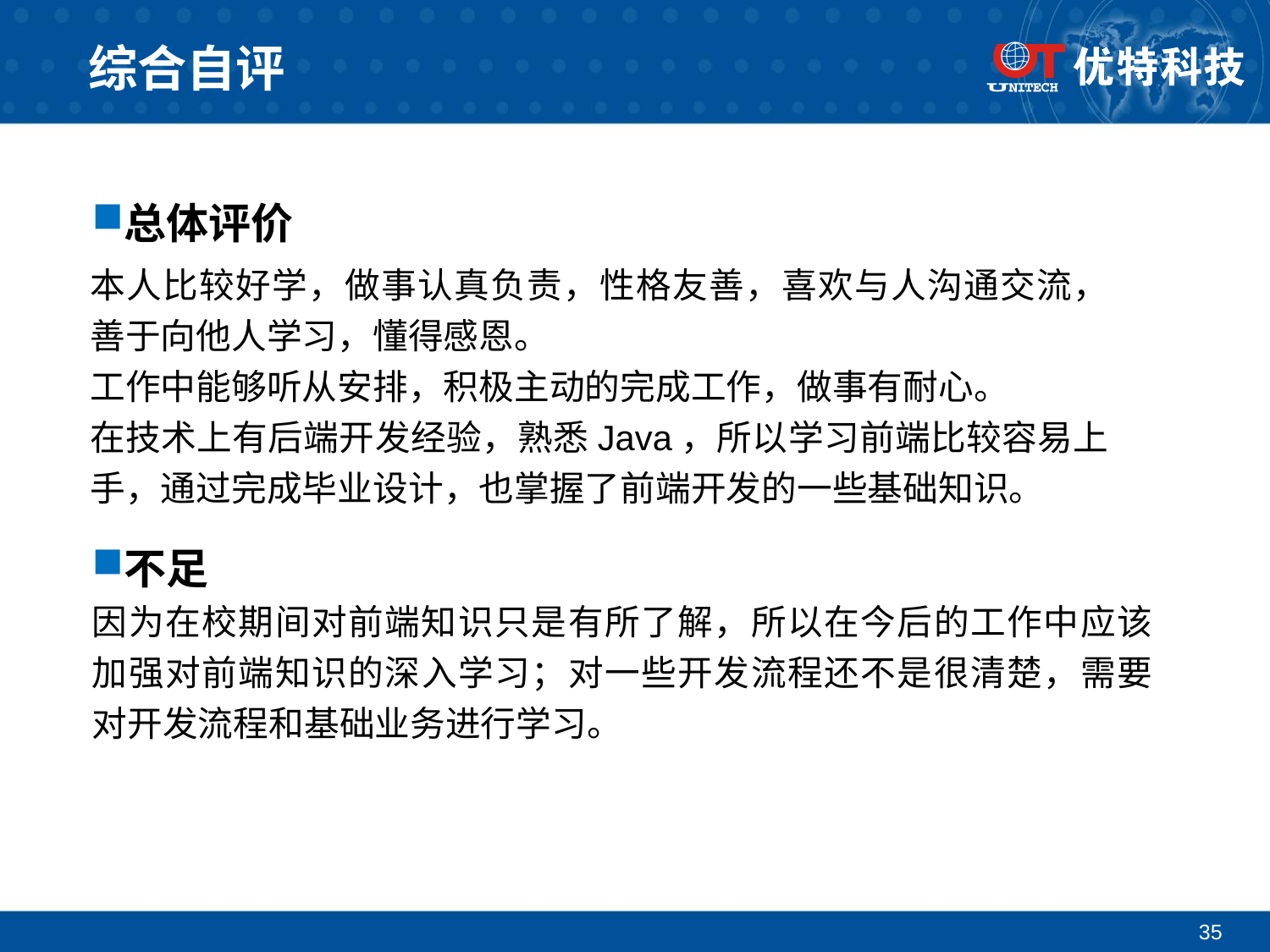

# 综合自评
总体评价

本人比较好学，做事认真负责，性格友善，喜欢与人沟通交流，善于向他人学习，懂得感恩。
工作中能够听从安排，积极主动的完成工作，做事有耐心。
在技术上有后端开发经验，熟悉Java，所以学习前端比较容易上手，通过完成毕业设计，也掌握了前端开发的一些基础知识。
不足

因为在校期间对前端知识只是有所了解，所以在今后的工作中应该加强对前端知识的深入学习；对一些开发流程还不是很清楚，需要对开发流程和基础业务进行学习。
35